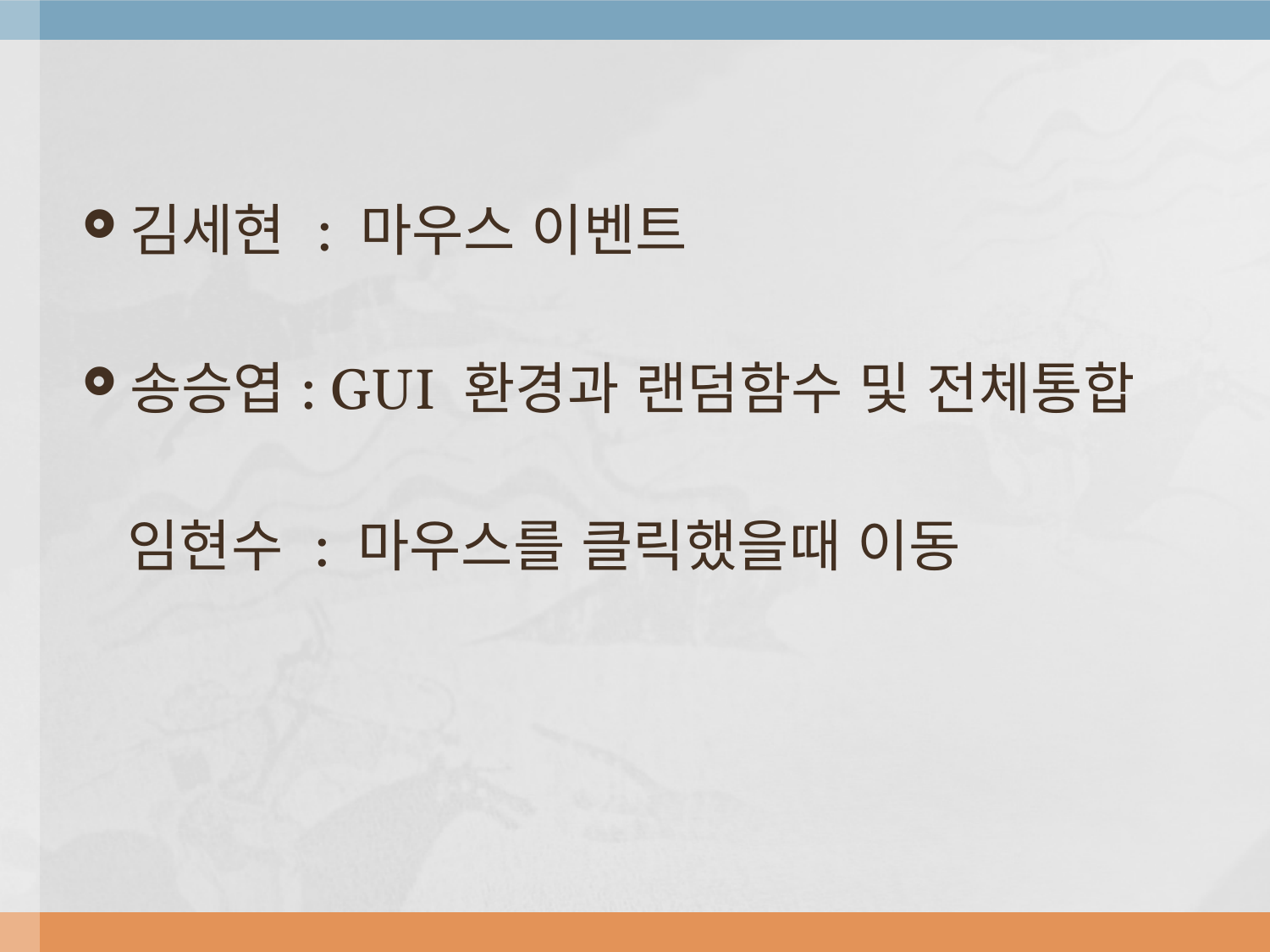

김세현 : 마우스 이벤트

송승엽: GUI 환경과 랜덤함수 및 전체통합

  임현수 : 마우스를 클릭했을때 이동